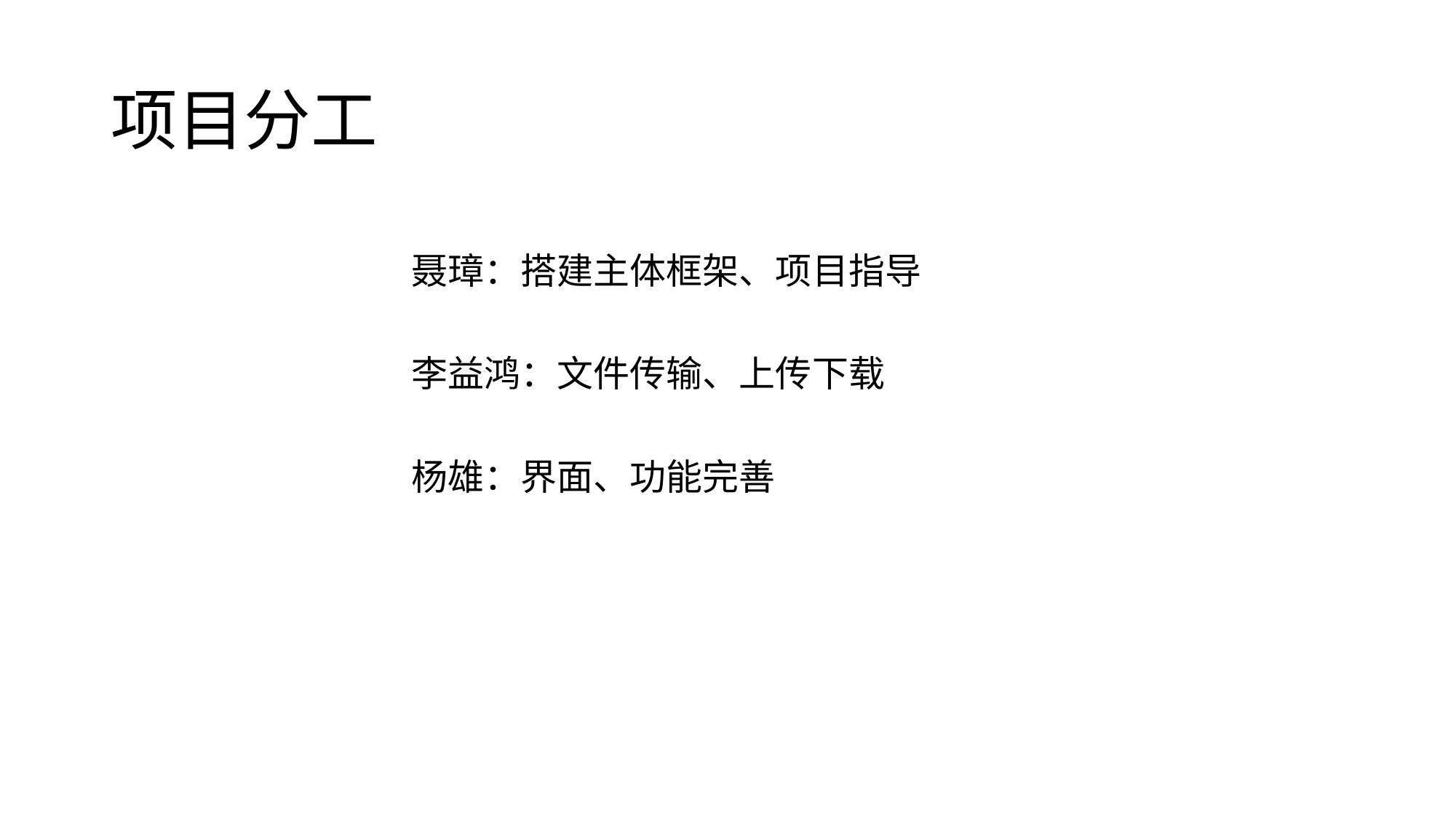

# 项目分工
聂璋：搭建主体框架、项目指导
李益鸿：文件传输、上传下载
杨雄：界面、功能完善